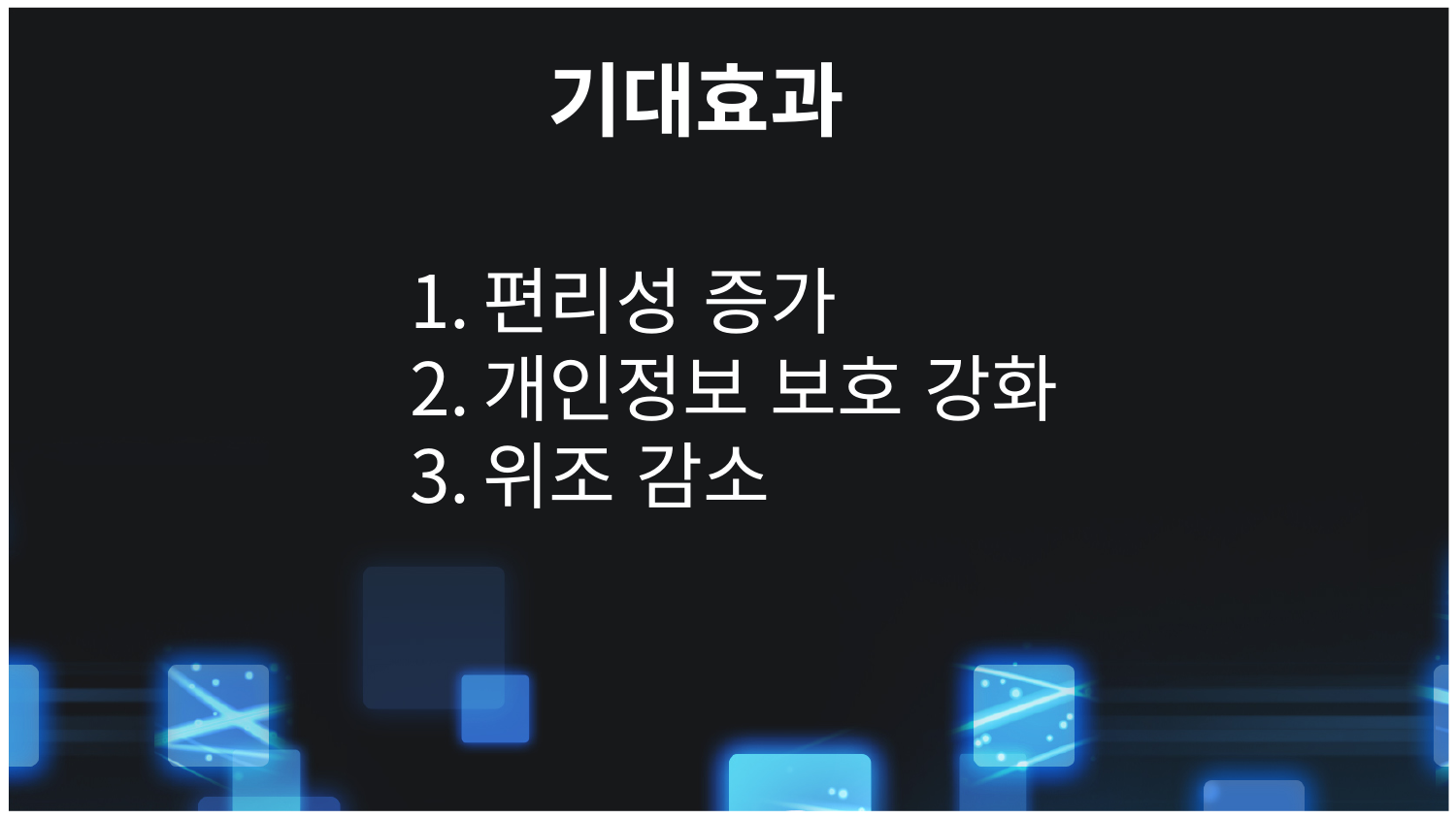

# 기대효과
편리성 증가
개인정보 보호 강화
위조 감소